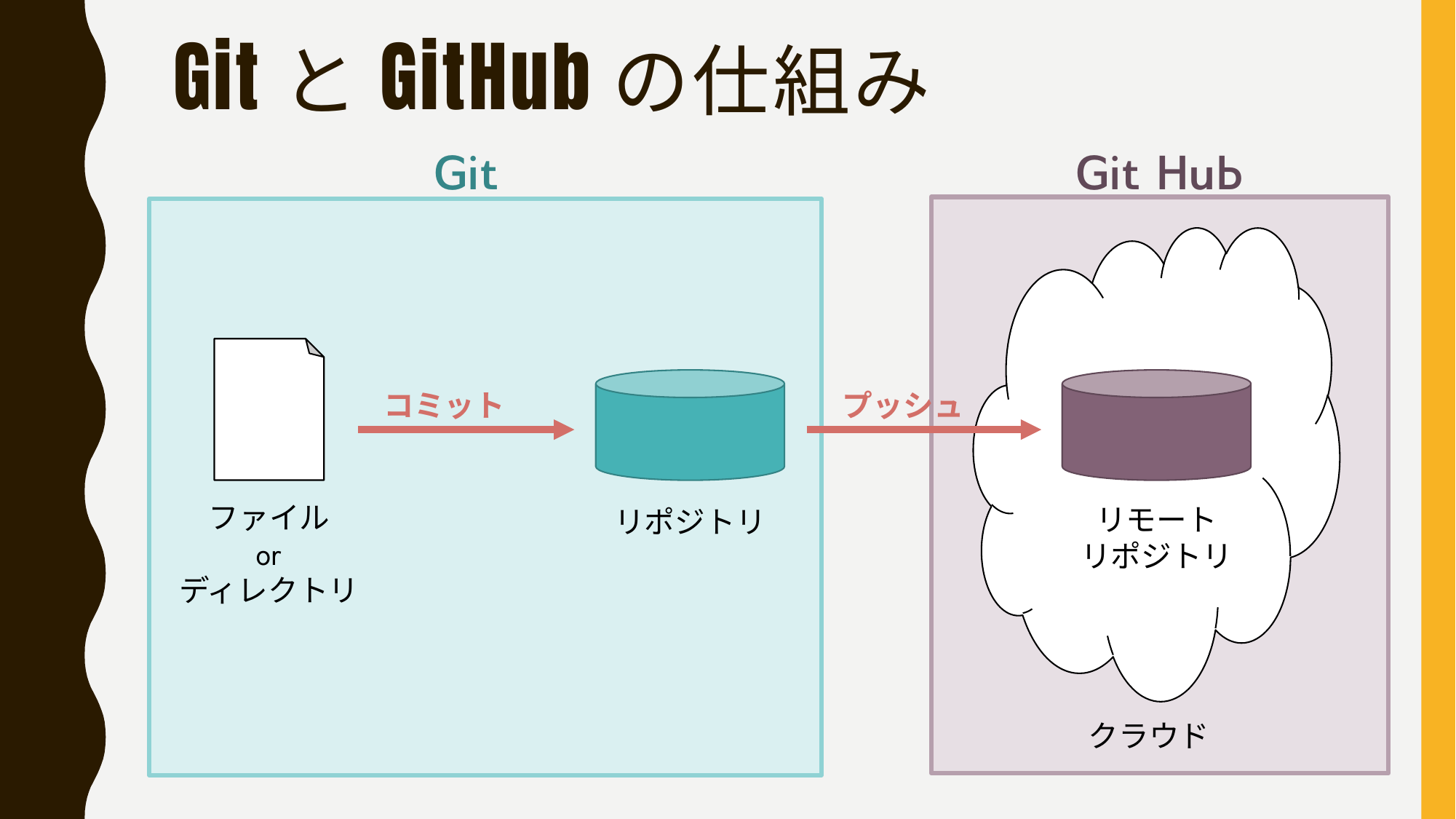

# GitとGitHubの仕組み
Git
Git Hub

コミット
プッシュ
ファイル
or
ディレクトリ
リモート
リポジトリ
リポジトリ
クラウド